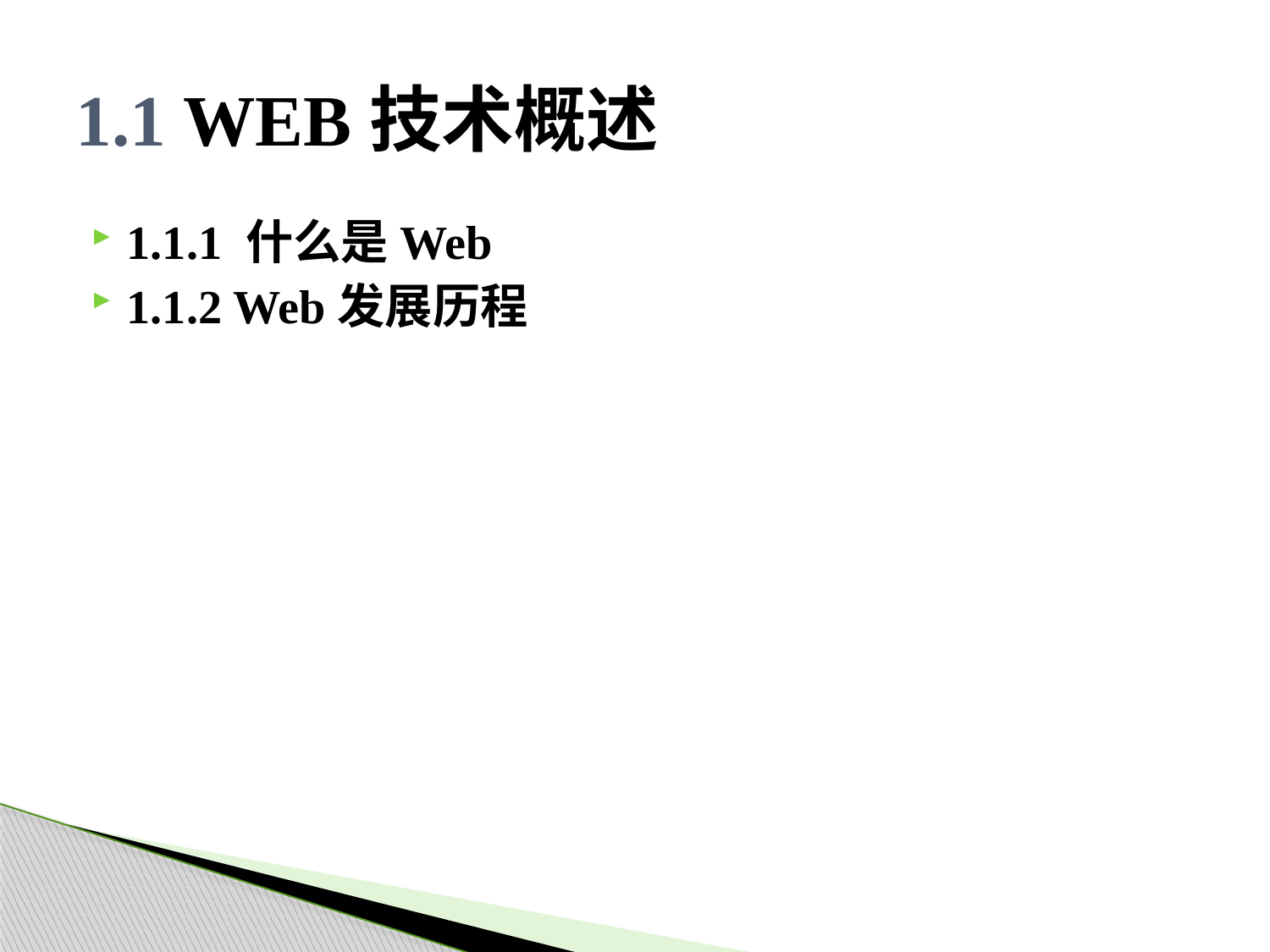

# 1.1 WEB技术概述
1.1.1 什么是Web
1.1.2 Web发展历程